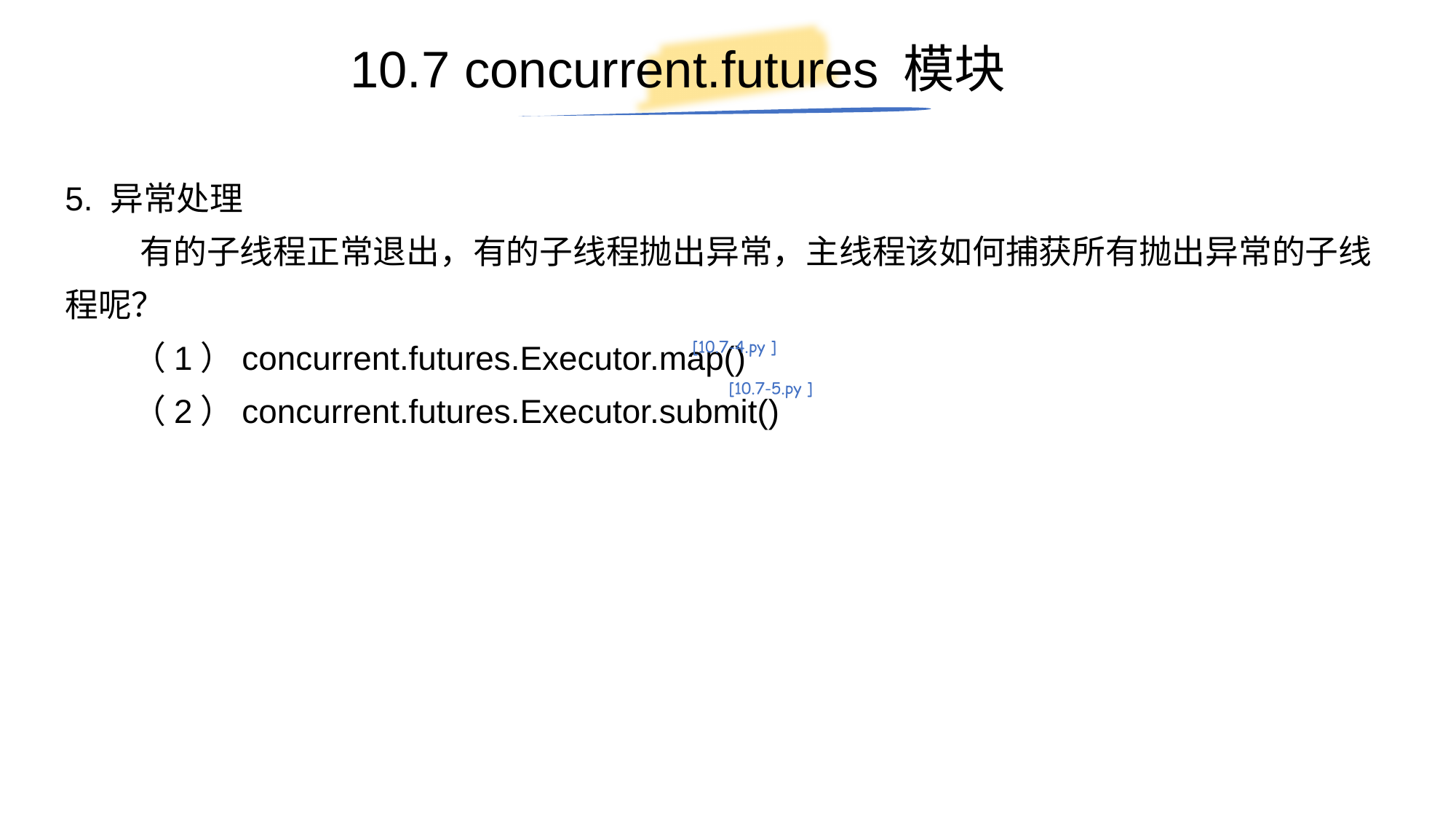

# 10.7 concurrent.futures 模块

5. 异常处理
         有的子线程正常退出，有的子线程抛出异常，主线程该如何捕获所有抛出异常的子线程呢？
        （1）concurrent.futures.Executor.map()
        （2）concurrent.futures.Executor.submit()
[10.7-4.py ]
[10.7-5.py ]